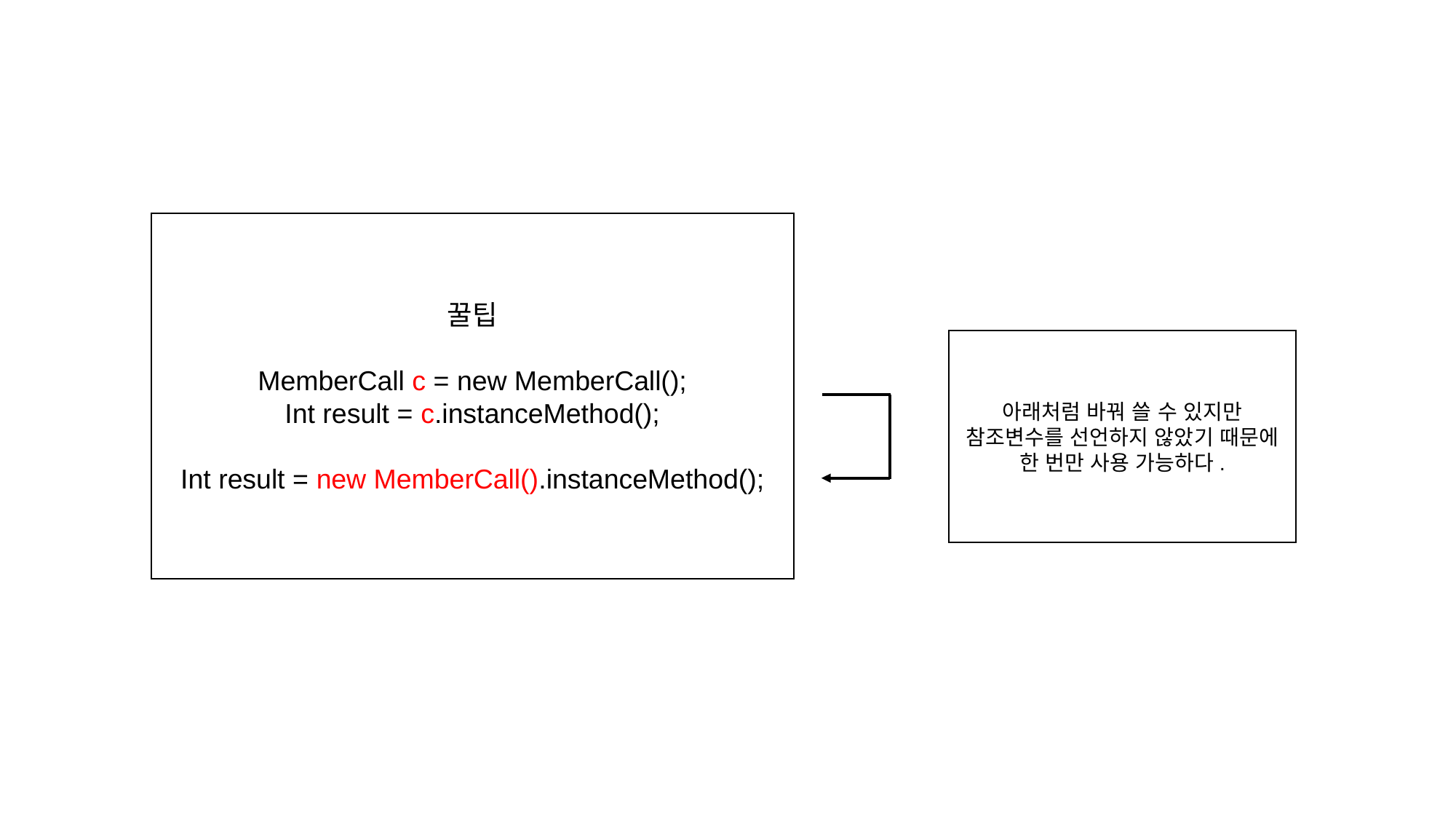

꿀팁

MemberCall c = new MemberCall();
Int result = c.instanceMethod();

Int result = new MemberCall().instanceMethod();
아래처럼 바꿔 쓸 수 있지만 참조변수를 선언하지 않았기 때문에 한 번만 사용 가능하다.